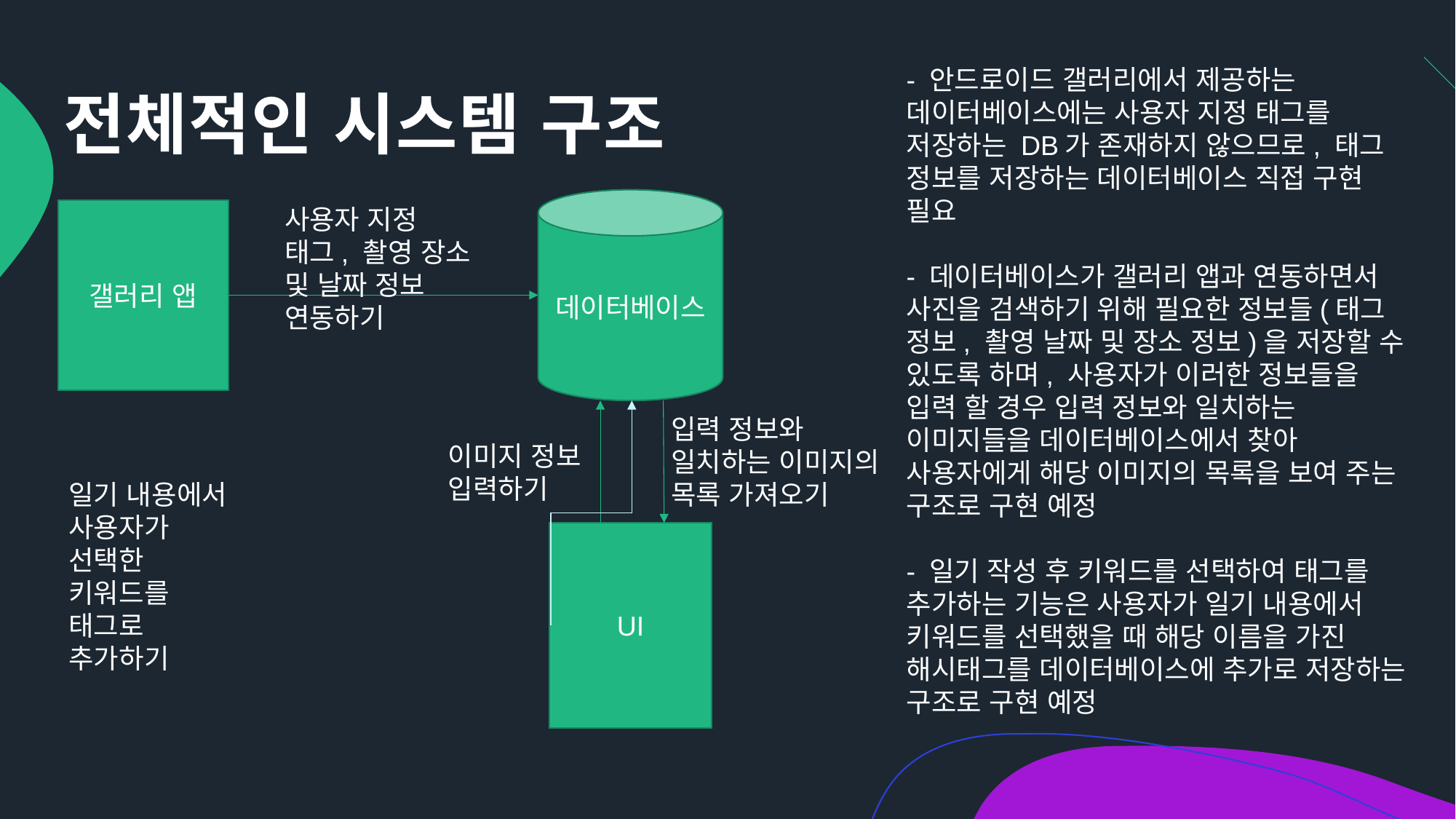

# 전체적인 시스템 구조
- 안드로이드 갤러리에서 제공하는 데이터베이스에는 사용자 지정 태그를 저장하는 DB가 존재하지 않으므로, 태그 정보를 저장하는 데이터베이스 직접 구현 필요

- 데이터베이스가 갤러리 앱과 연동하면서 사진을 검색하기 위해 필요한 정보들(태그 정보, 촬영 날짜 및 장소 정보)을 저장할 수 있도록 하며, 사용자가 이러한 정보들을 입력 할 경우 입력 정보와 일치하는 이미지들을 데이터베이스에서 찾아 사용자에게 해당 이미지의 목록을 보여 주는 구조로 구현 예정

- 일기 작성 후 키워드를 선택하여 태그를 추가하는 기능은 사용자가 일기 내용에서 키워드를 선택했을 때 해당 이름을 가진 해시태그를 데이터베이스에 추가로 저장하는 구조로 구현 예정

데이터베이스
사용자 지정 태그, 촬영 장소 및 날짜 정보 연동하기
갤러리 앱
입력 정보와 일치하는 이미지의 목록 가져오기
이미지 정보 입력하기
UI
일기 내용에서 사용자가 선택한 키워드를 태그로 추가하기